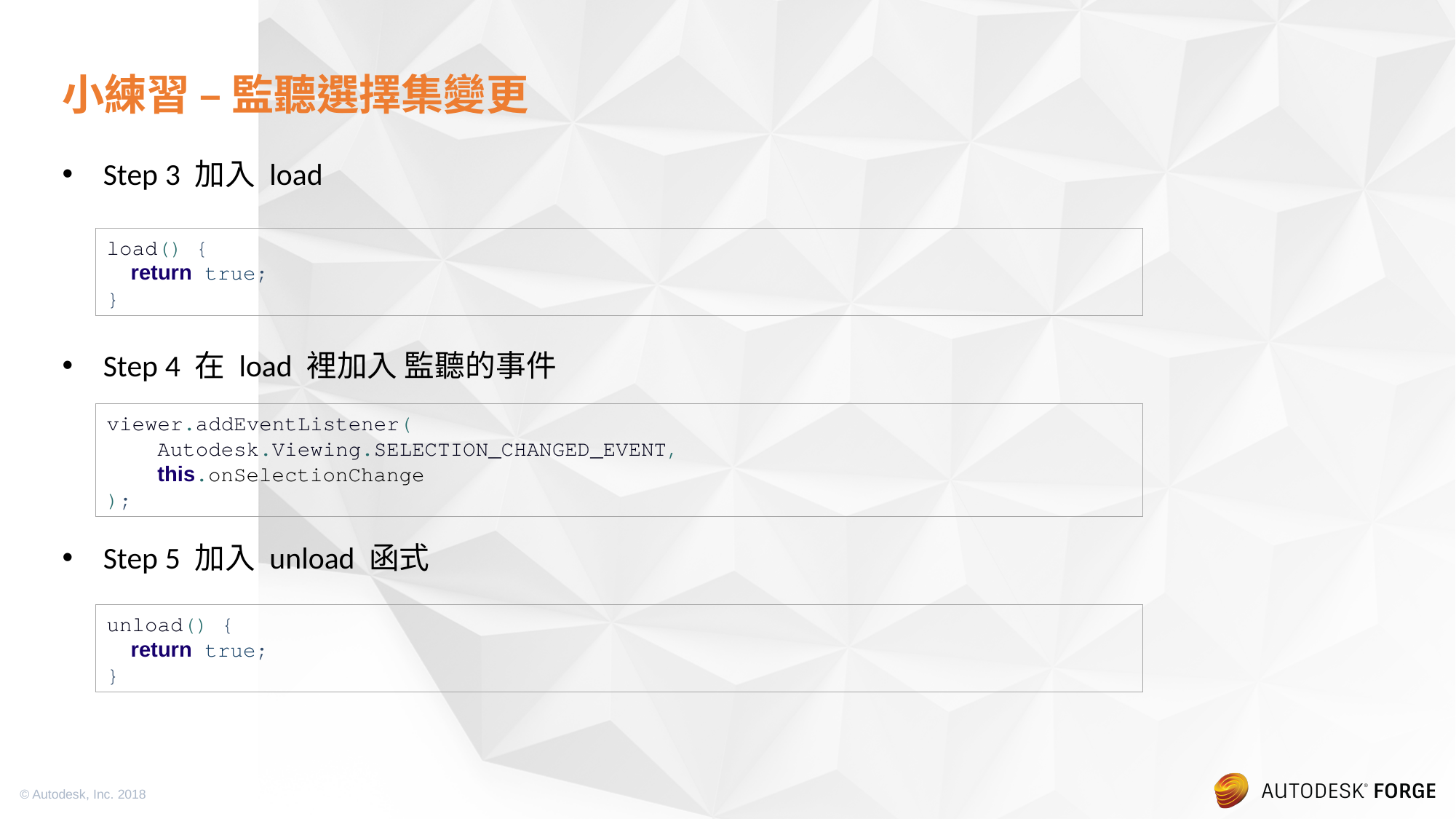

# 小練習 – 監聽選擇集變更
Step 3 加入 load

Step 4 在 load 裡加入 監聽的事件

Step 5 加入 unload 函式

load() {
    return true;
}
viewer.addEventListener(
    Autodesk.Viewing.SELECTION_CHANGED_EVENT,
    this.onSelectionChange
);
unload() {
    return true;
}